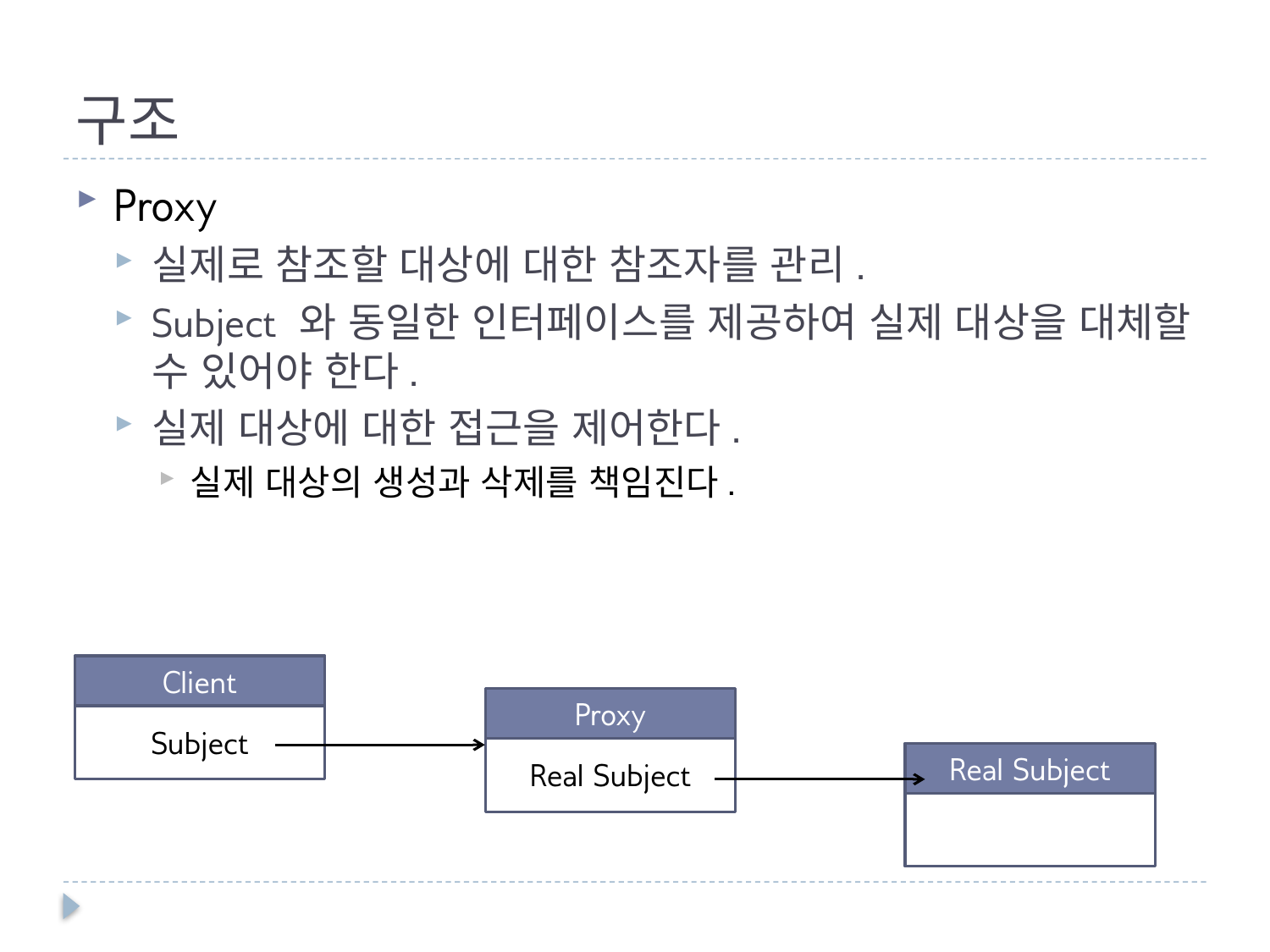

# 구조
Proxy
실제로 참조할 대상에 대한 참조자를 관리.
Subject 와 동일한 인터페이스를 제공하여 실제 대상을 대체할 수 있어야 한다.
실제 대상에 대한 접근을 제어한다.
실제 대상의 생성과 삭제를 책임진다.

Client

Subject
Proxy

Real Subject
Real Subject